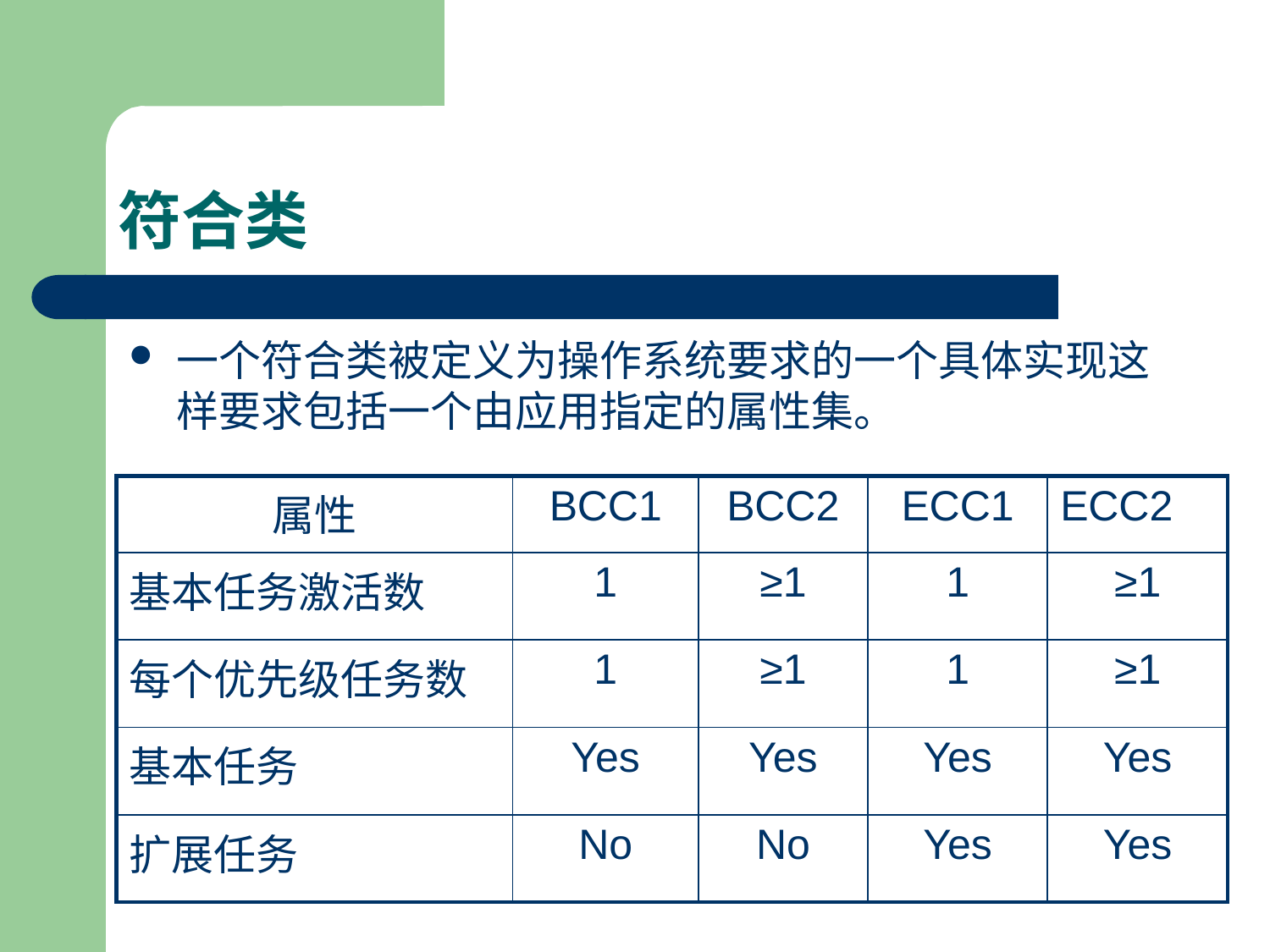

# 符合类
一个符合类被定义为操作系统要求的一个具体实现这样要求包括一个由应用指定的属性集。

| 属性 | BCC1 | BCC2 | ECC1 | ECC2 |
| --- | --- | --- | --- | --- |
| 基本任务激活数 | 1 | ≥1 | 1 | ≥1 |
| 每个优先级任务数 | 1 | ≥1 | 1 | ≥1 |
| 基本任务 | Yes | Yes | Yes | Yes |
| 扩展任务 | No | No | Yes | Yes |